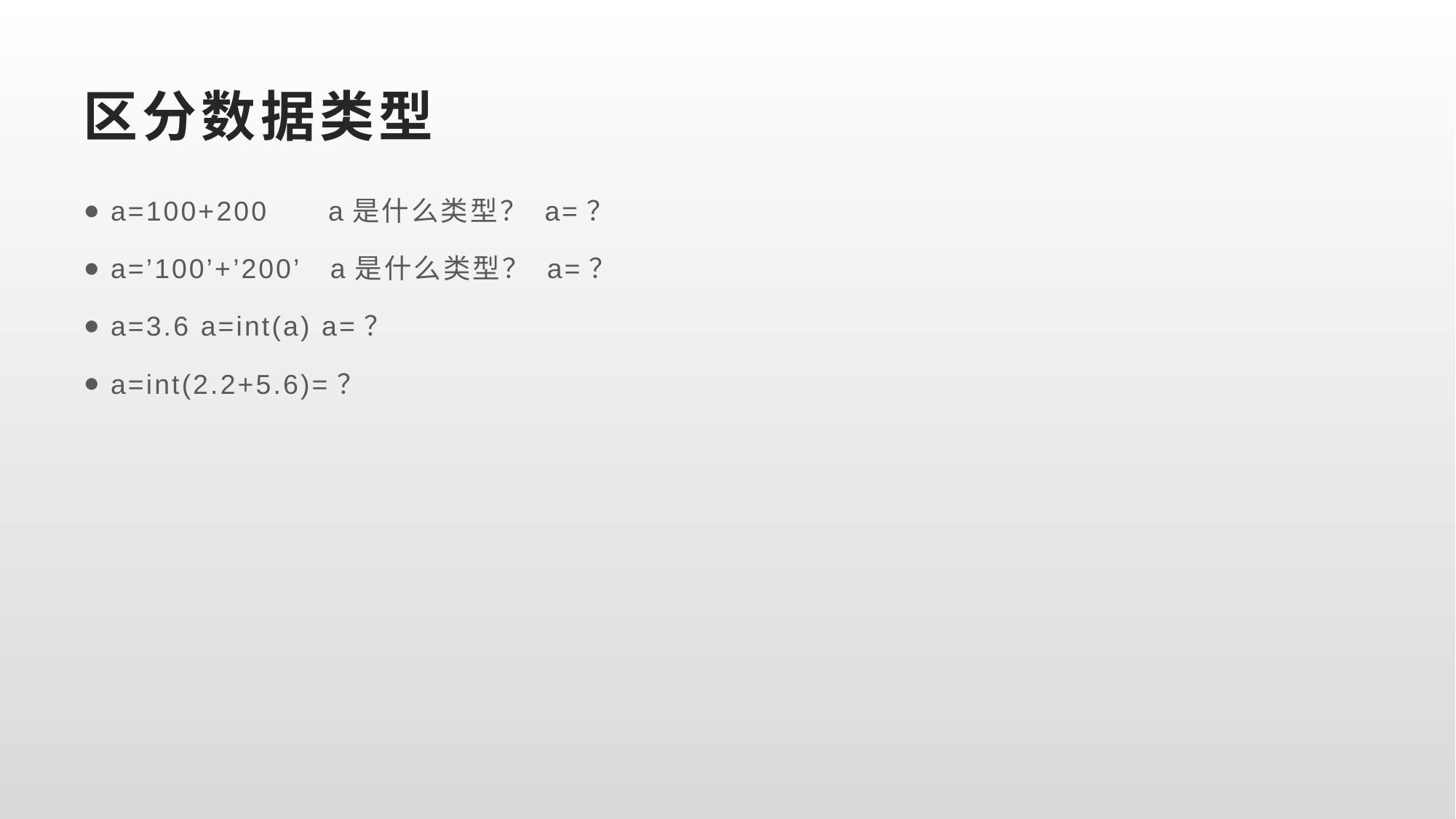

# 区分数据类型
a=100+200      a是什么类型？ a=？
a=’100’+’200’   a是什么类型？ a=？
a=3.6 a=int(a) a=？
a=int(2.2+5.6)=？